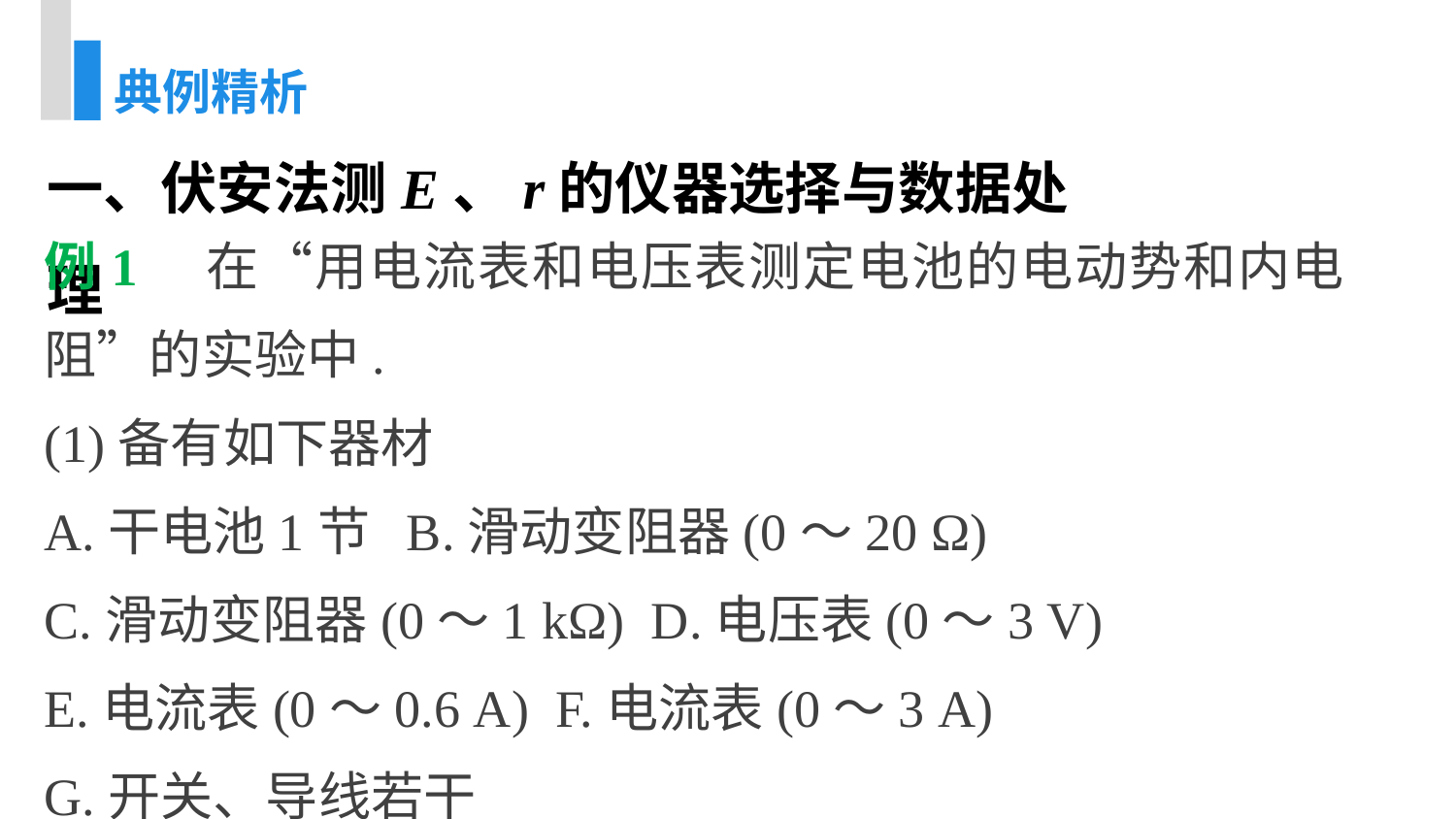

典例精析
一、伏安法测E、r的仪器选择与数据处理
例1　在“用电流表和电压表测定电池的电动势和内电阻”的实验中.
(1)备有如下器材
A.干电池1节  B.滑动变阻器(0～20 Ω)
C.滑动变阻器(0～1 kΩ)  D.电压表(0～3 V)
E.电流表(0～0.6 A)  F.电流表(0～3 A)
G.开关、导线若干